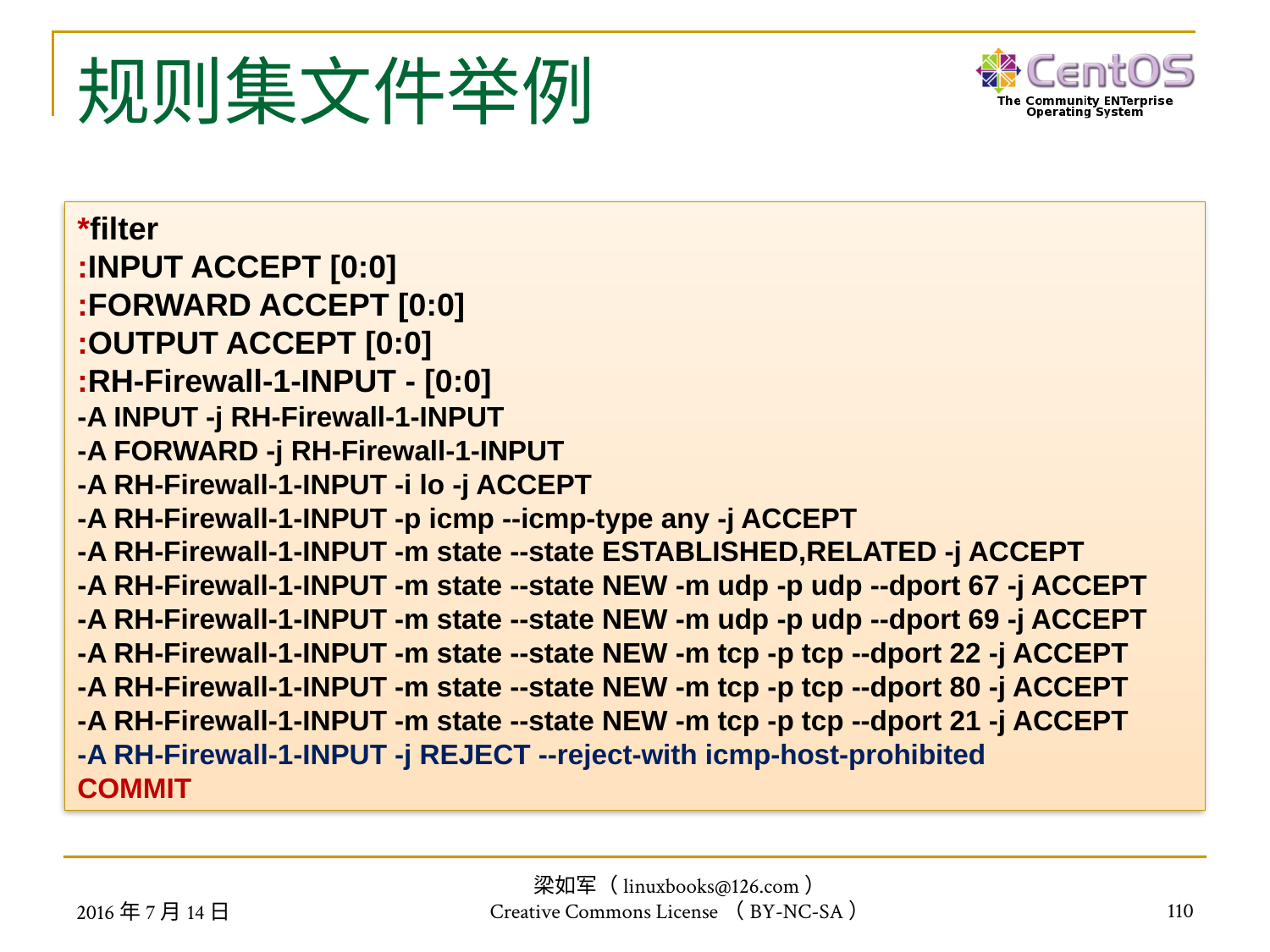

# 规则集文件举例
*filter
:INPUT ACCEPT [0:0]
:FORWARD ACCEPT [0:0]
:OUTPUT ACCEPT [0:0]
:RH-Firewall-1-INPUT - [0:0]
-A INPUT -j RH-Firewall-1-INPUT
-A FORWARD -j RH-Firewall-1-INPUT
-A RH-Firewall-1-INPUT -i lo -j ACCEPT
-A RH-Firewall-1-INPUT -p icmp --icmp-type any -j ACCEPT
-A RH-Firewall-1-INPUT -m state --state ESTABLISHED,RELATED -j ACCEPT
-A RH-Firewall-1-INPUT -m state --state NEW -m udp -p udp --dport 67 -j ACCEPT
-A RH-Firewall-1-INPUT -m state --state NEW -m udp -p udp --dport 69 -j ACCEPT
-A RH-Firewall-1-INPUT -m state --state NEW -m tcp -p tcp --dport 22 -j ACCEPT
-A RH-Firewall-1-INPUT -m state --state NEW -m tcp -p tcp --dport 80 -j ACCEPT
-A RH-Firewall-1-INPUT -m state --state NEW -m tcp -p tcp --dport 21 -j ACCEPT
-A RH-Firewall-1-INPUT -j REJECT --reject-with icmp-host-prohibited
COMMIT
梁如军（linuxbooks@126.com）
Creative Commons License（BY-NC-SA）
2016年7月14日
110